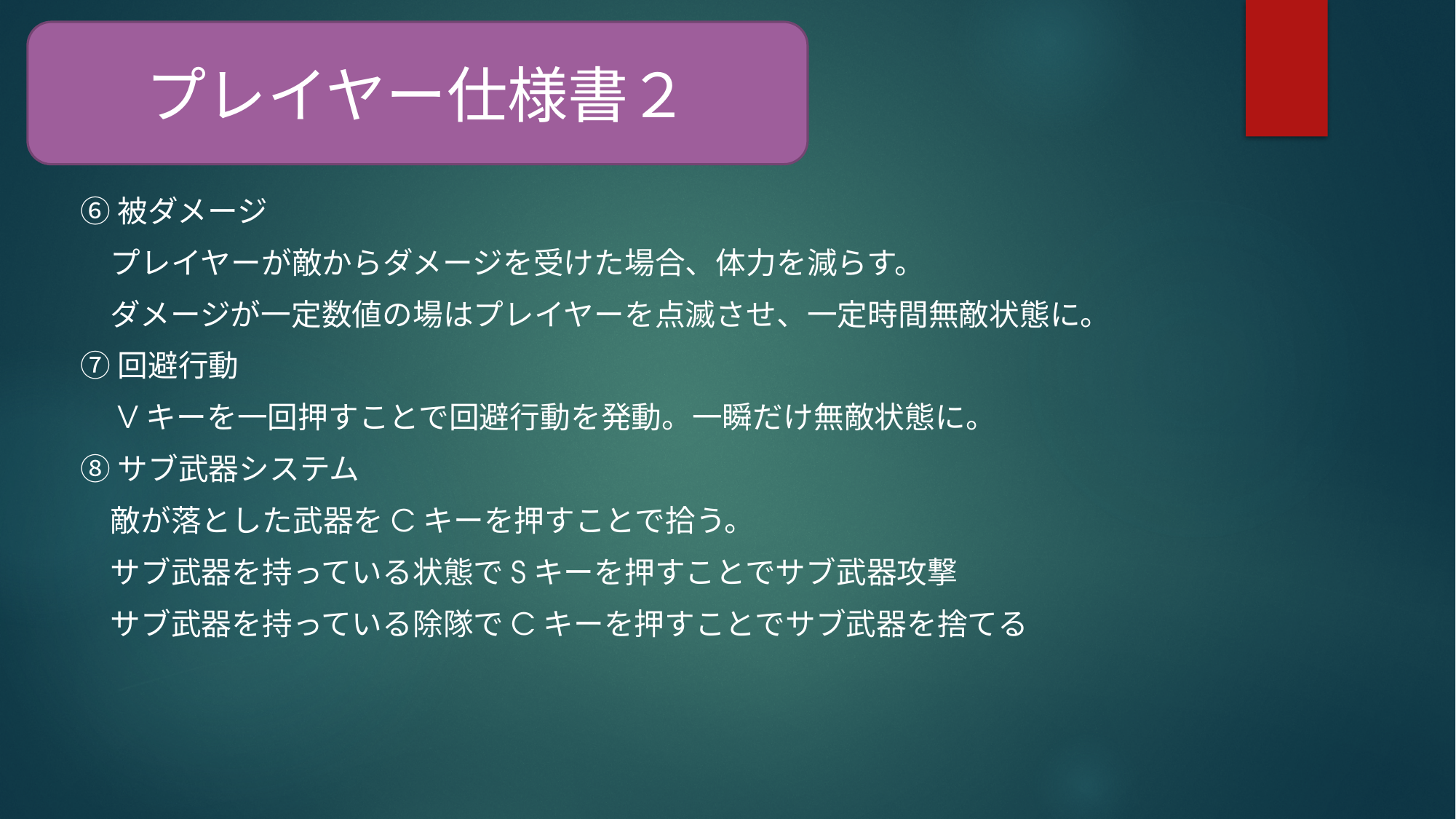

プレイヤー仕様書２
⑥被ダメージ
　プレイヤーが敵からダメージを受けた場合、体力を減らす。
　ダメージが一定数値の場はプレイヤーを点滅させ、一定時間無敵状態に。
⑦回避行動
　Vキーを一回押すことで回避行動を発動。一瞬だけ無敵状態に。
⑧サブ武器システム
　敵が落とした武器をCキーを押すことで拾う。
　サブ武器を持っている状態でSキーを押すことでサブ武器攻撃
　サブ武器を持っている除隊でCキーを押すことでサブ武器を捨てる